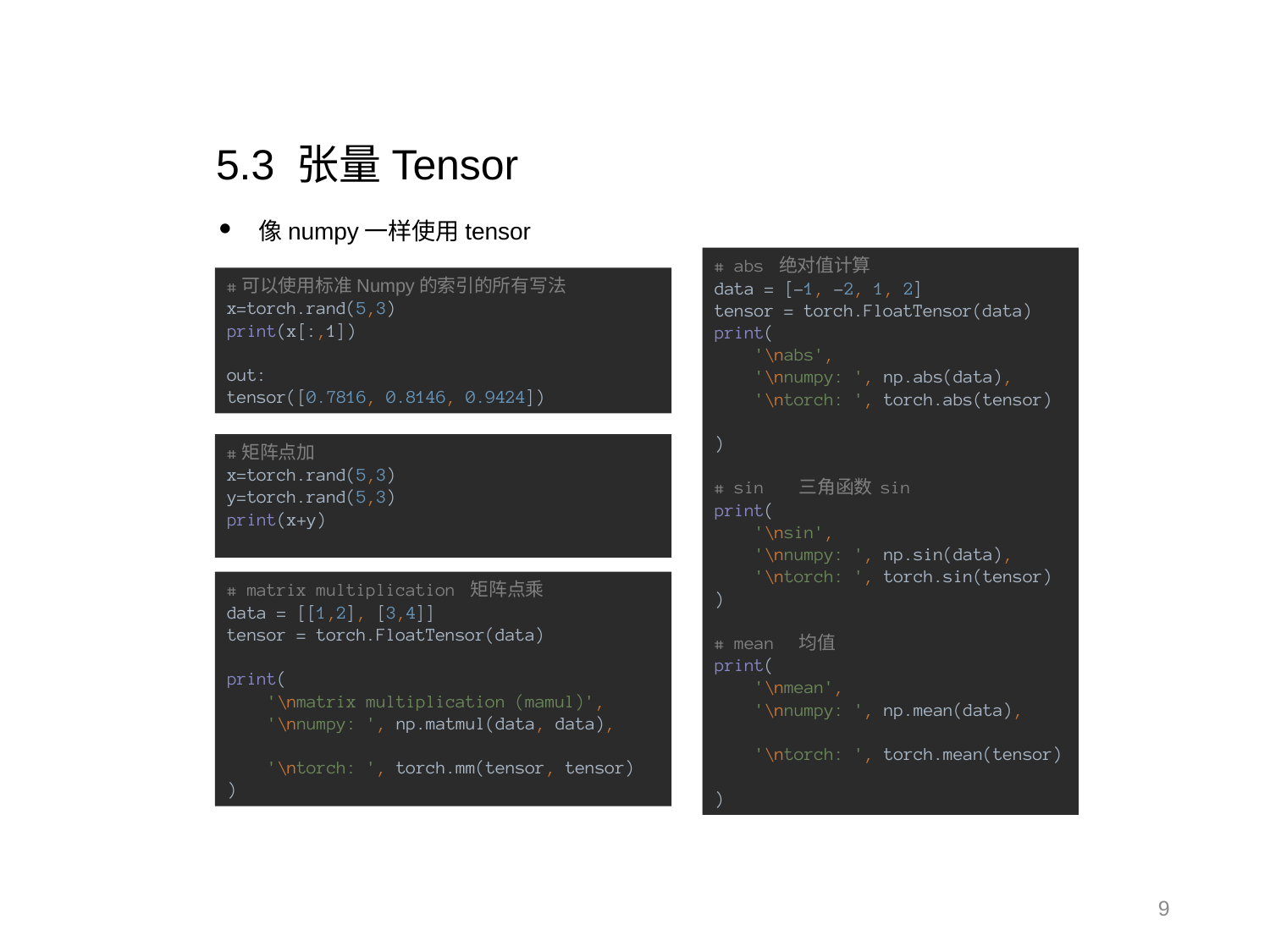

# 5.3 张量Tensor
像numpy一样使用tensor
#可以使用标准Numpy的索引的所有写法
x=torch.rand(5,3)
print(x[:,1])
out:
tensor([0.7816, 0.8146, 0.9424])
# abs 绝对值计算 data = [-1, -2, 1, 2] tensor = torch.FloatTensor(data) print( '\nabs', '\nnumpy: ', np.abs(data), '\ntorch: ', torch.abs(tensor) ) # sin   三角函数 sin print( '\nsin', '\nnumpy: ', np.sin(data), '\ntorch: ', torch.sin(tensor) ) # mean  均值 print( '\nmean', '\nnumpy: ', np.mean(data), '\ntorch: ', torch.mean(tensor) )
#矩阵点加
x=torch.rand(5,3)
y=torch.rand(5,3)
print(x+y)

# matrix multiplication 矩阵点乘 data = [[1,2], [3,4]] tensor = torch.FloatTensor(data) print( '\nmatrix multiplication (mamul)', '\nnumpy: ', np.matmul(data, data), '\ntorch: ', torch.mm(tensor, tensor) )
9